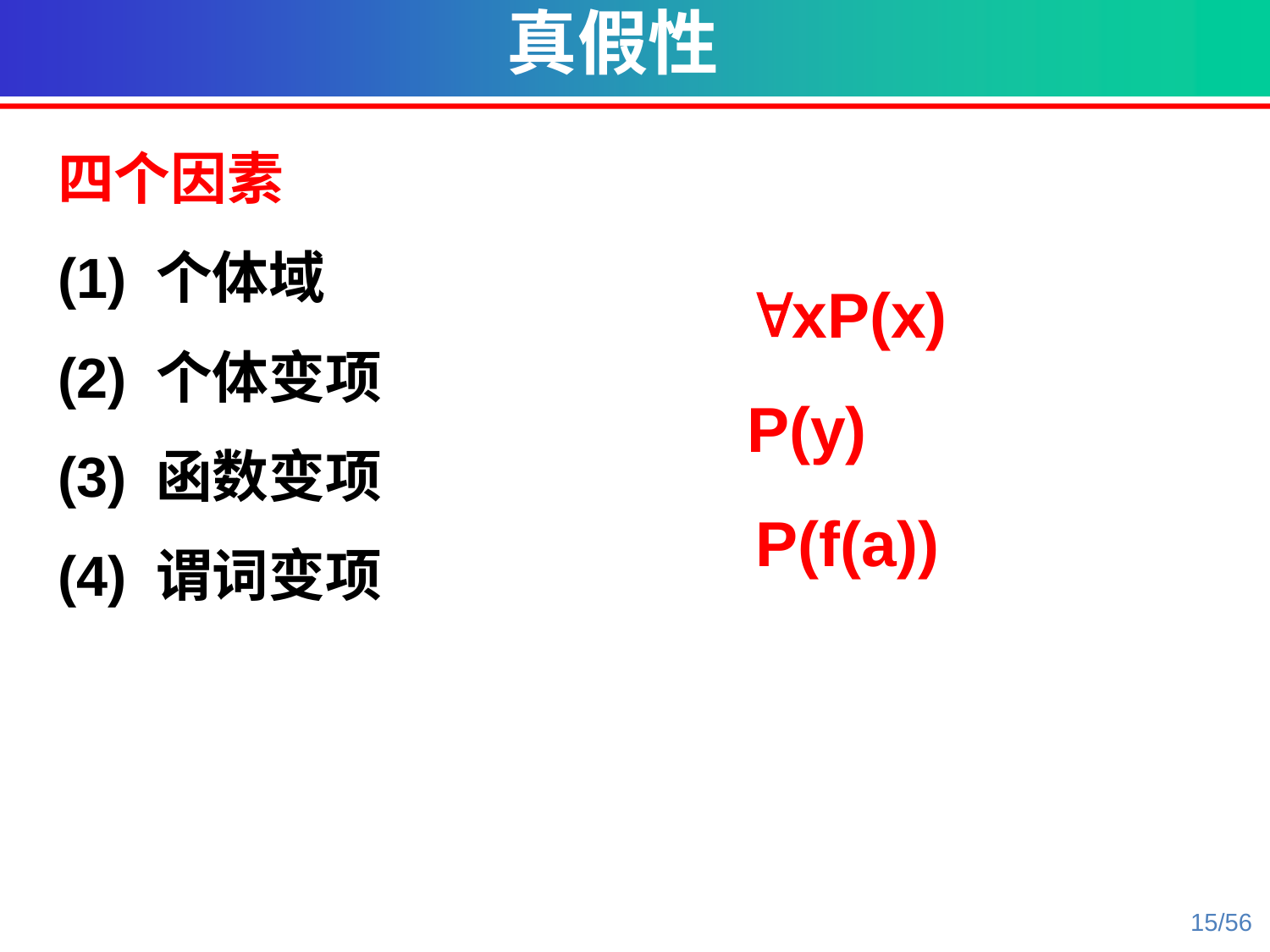

真假性
四个因素
(1) 个体域
(2) 个体变项
(3) 函数变项
(4) 谓词变项

∀xP(x)
P(y)
 P(f(a))
15/56